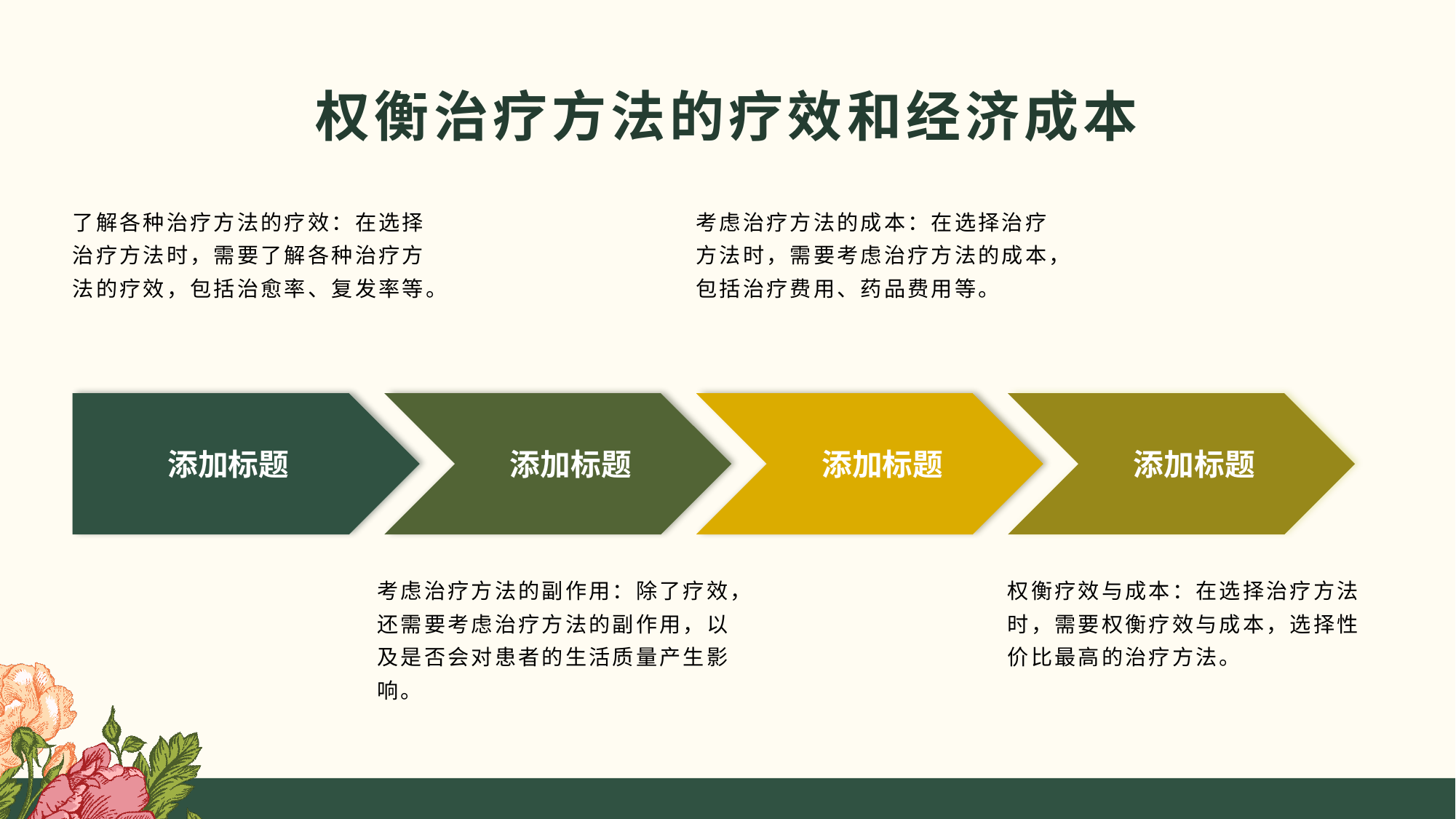

权衡治疗方法的疗效和经济成本
了解各种治疗方法的疗效：在选择治疗方法时，需要了解各种治疗方法的疗效，包括治愈率、复发率等。
考虑治疗方法的成本：在选择治疗方法时，需要考虑治疗方法的成本，包括治疗费用、药品费用等。
添加标题
添加标题
添加标题
添加标题
考虑治疗方法的副作用：除了疗效，还需要考虑治疗方法的副作用，以及是否会对患者的生活质量产生影响。
权衡疗效与成本：在选择治疗方法时，需要权衡疗效与成本，选择性价比最高的治疗方法。